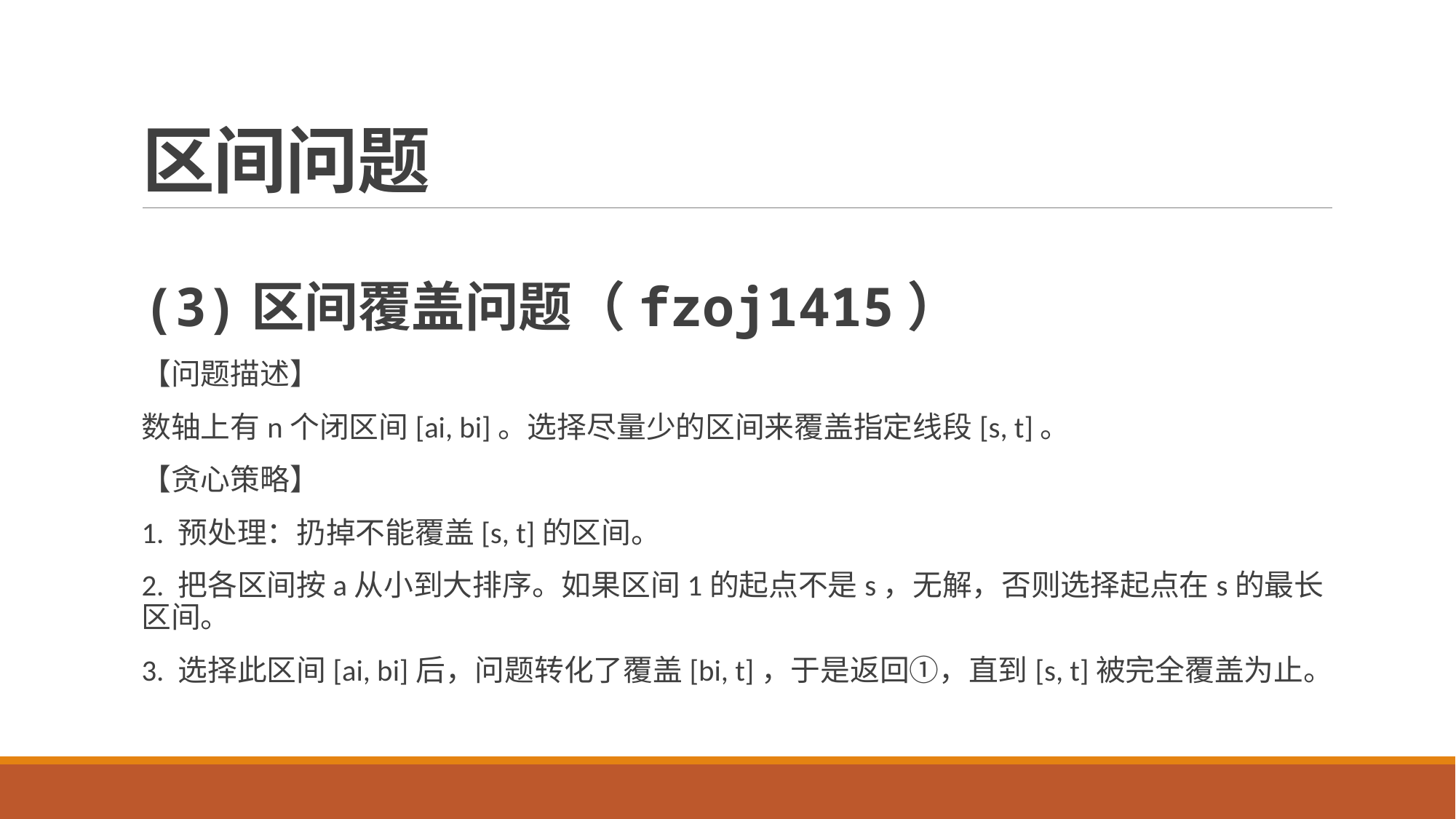

# 区间问题
(3)区间覆盖问题（fzoj1415）
【问题描述】
数轴上有n个闭区间[ai, bi]。选择尽量少的区间来覆盖指定线段[s, t]。
【贪心策略】
1. 预处理：扔掉不能覆盖[s, t]的区间。
2. 把各区间按a从小到大排序。如果区间1的起点不是s，无解，否则选择起点在s的最长区间。
3. 选择此区间[ai, bi]后，问题转化了覆盖[bi, t]，于是返回①，直到[s, t]被完全覆盖为止。